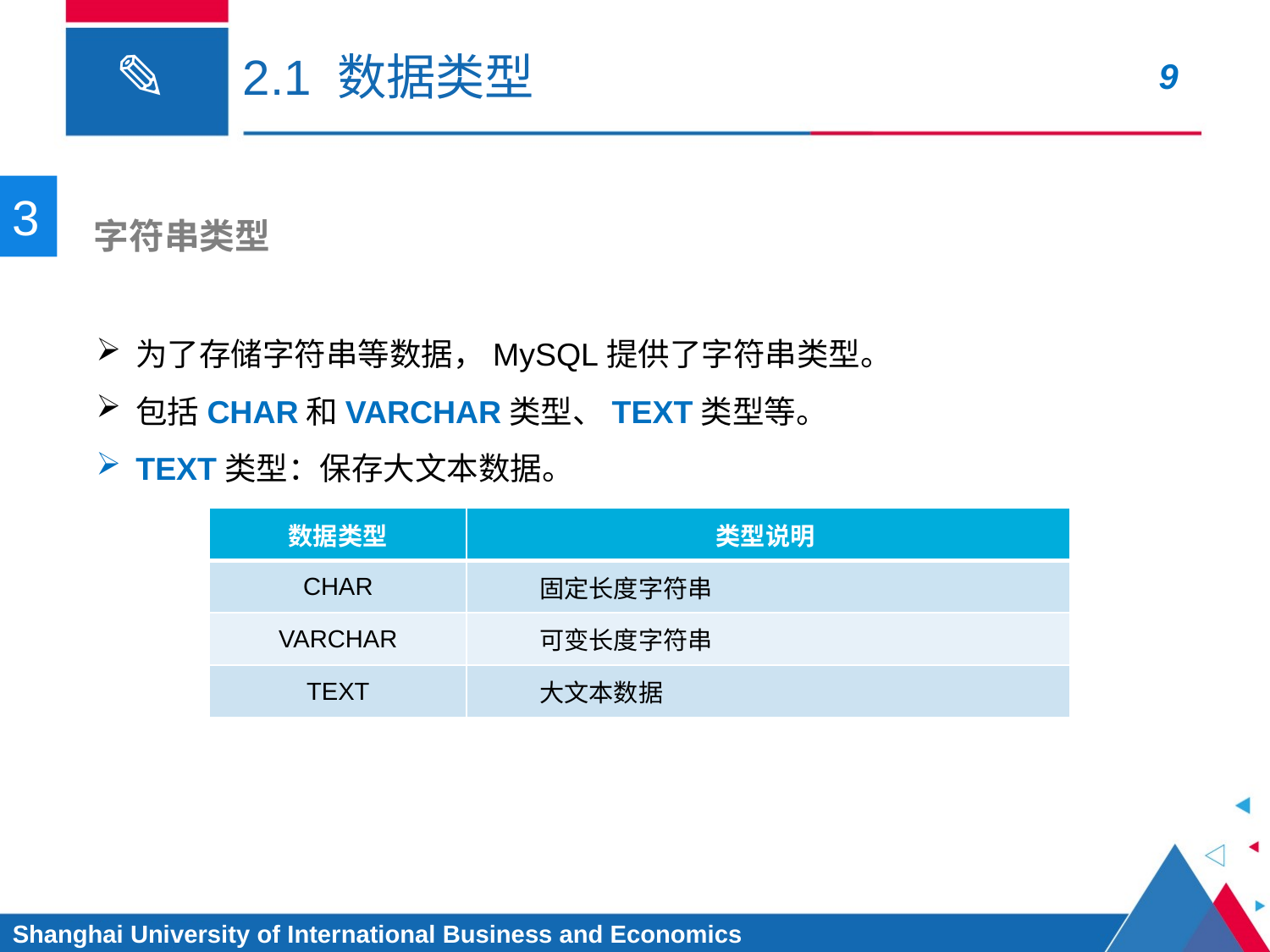

# 2.1 数据类型

3
  字符串类型
为了存储字符串等数据，MySQL提供了字符串类型。
包括CHAR和VARCHAR类型、TEXT类型等。
TEXT类型：保存大文本数据。
| 数据类型 | 类型说明 |
| --- | --- |
| CHAR | 固定长度字符串 |
| VARCHAR | 可变长度字符串 |
| TEXT | 大文本数据 |